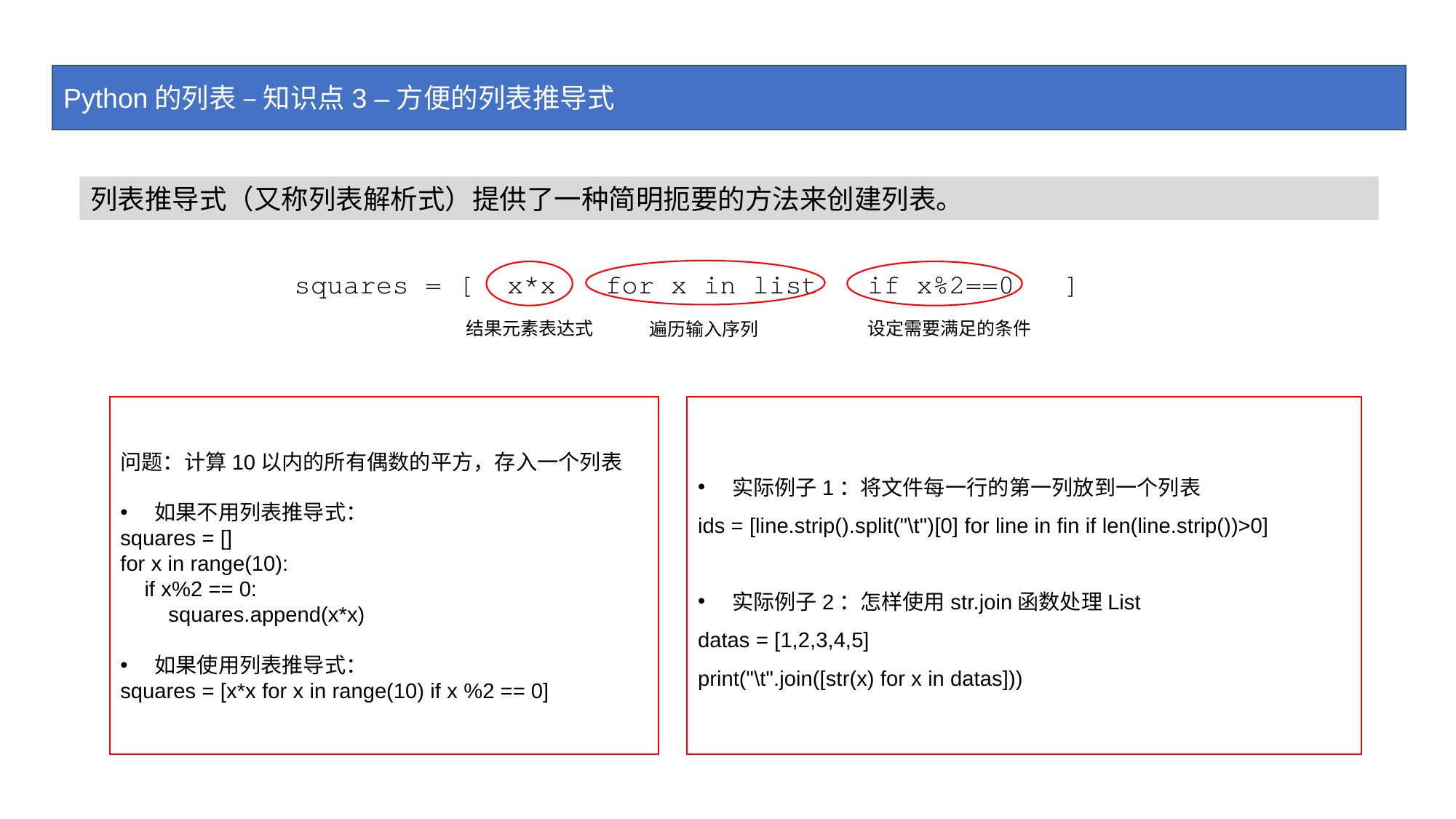

Python的列表 – 知识点3 –方便的列表推导式
列表推导式（又称列表解析式）提供了一种简明扼要的方法来创建列表。

squares = [  x*x   for x in list   if x%2==0   ]

设定需要满足的条件
结果元素表达式
遍历输入序列
问题：计算10以内的所有偶数的平方，存入一个列表

如果不用列表推导式：
squares = []
for x in range(10):
    if x%2 == 0:
        squares.append(x*x)

如果使用列表推导式：
squares = [x*x for x in range(10) if x %2 == 0]
实际例子1：将文件每一行的第一列放到一个列表
ids = [line.strip().split("\t")[0] for line in fin if len(line.strip())>0]

实际例子2：怎样使用str.join函数处理List
datas = [1,2,3,4,5]
print("\t".join([str(x) for x in datas]))